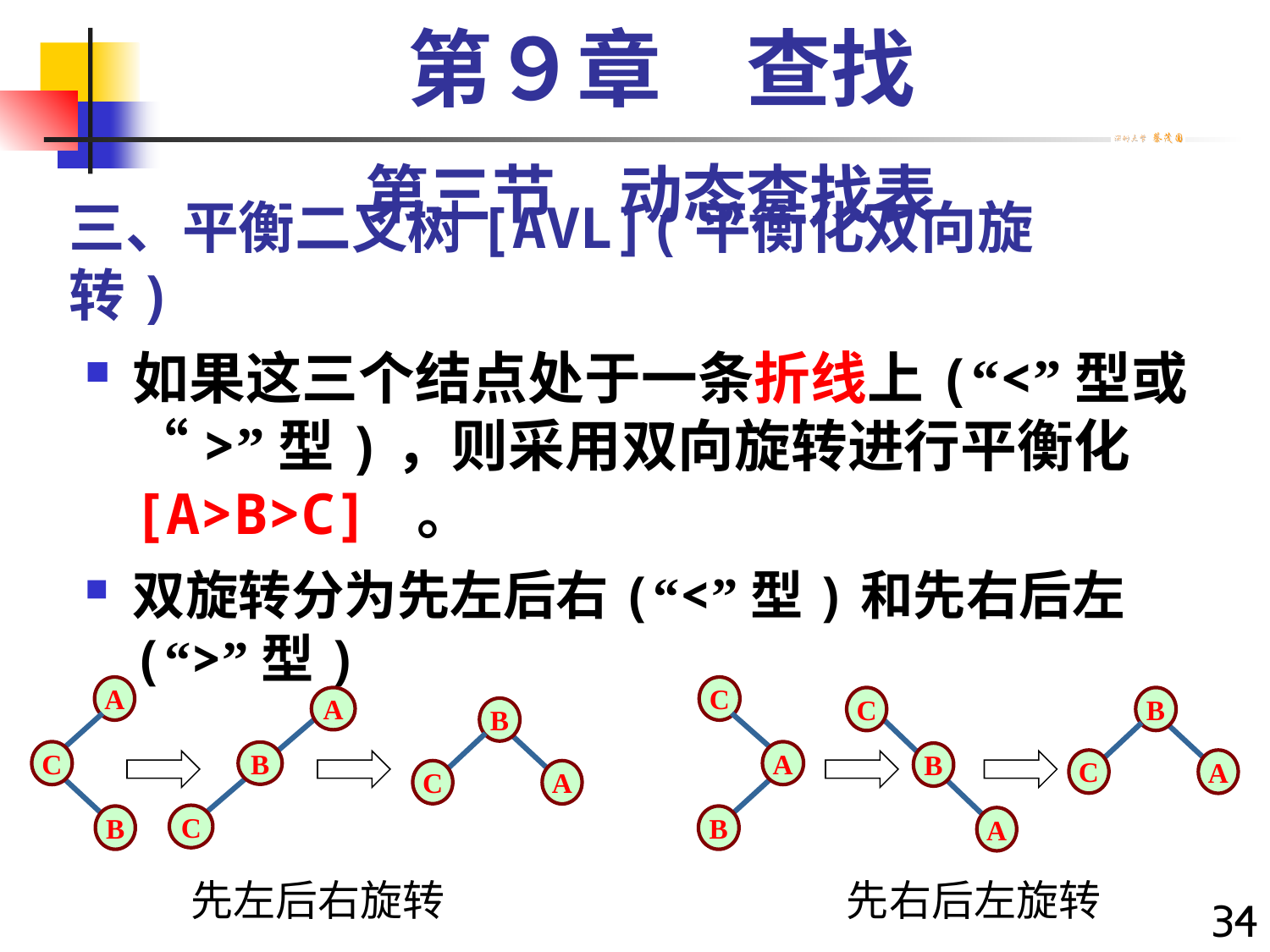

第９章　查找
第三节　动态查找表
# 三、平衡二叉树[AVL](平衡化双向旋转)
如果这三个结点处于一条折线上(“<”型或“>”型)，则采用双向旋转进行平衡化[A>B>C] 。
双旋转分为先左后右(“<”型)和先右后左(“>”型)
A

C

B
C

A

B
A

B
C
C

B
A
B

C
A
B

C
A

先左后右旋转
先右后左旋转
34